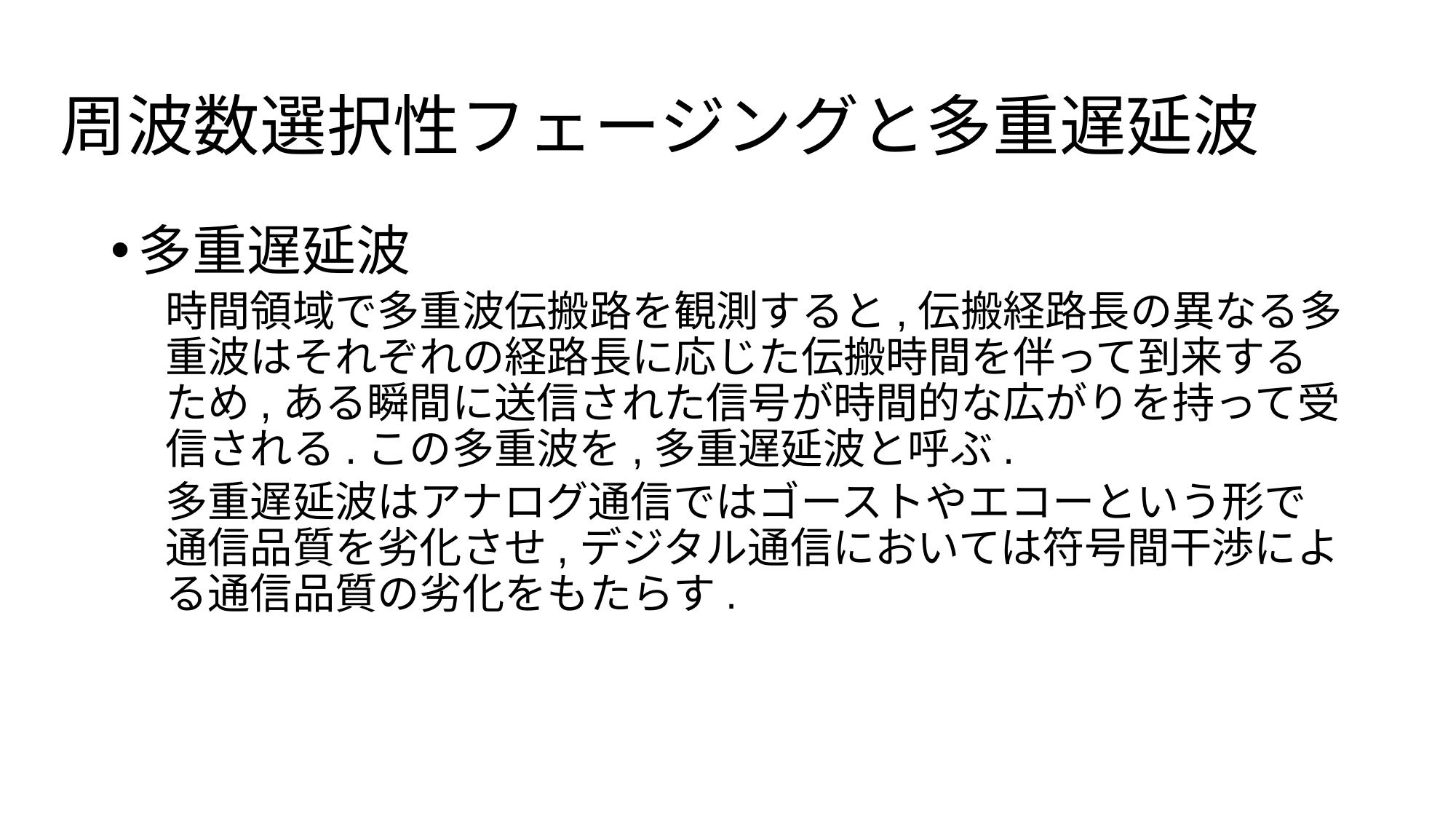

# 周波数選択性フェージングと多重遅延波
多重遅延波
時間領域で多重波伝搬路を観測すると,伝搬経路長の異なる多重波はそれぞれの経路長に応じた伝搬時間を伴って到来するため,ある瞬間に送信された信号が時間的な広がりを持って受信される.この多重波を,多重遅延波と呼ぶ.
多重遅延波はアナログ通信ではゴーストやエコーという形で通信品質を劣化させ,デジタル通信においては符号間干渉による通信品質の劣化をもたらす.